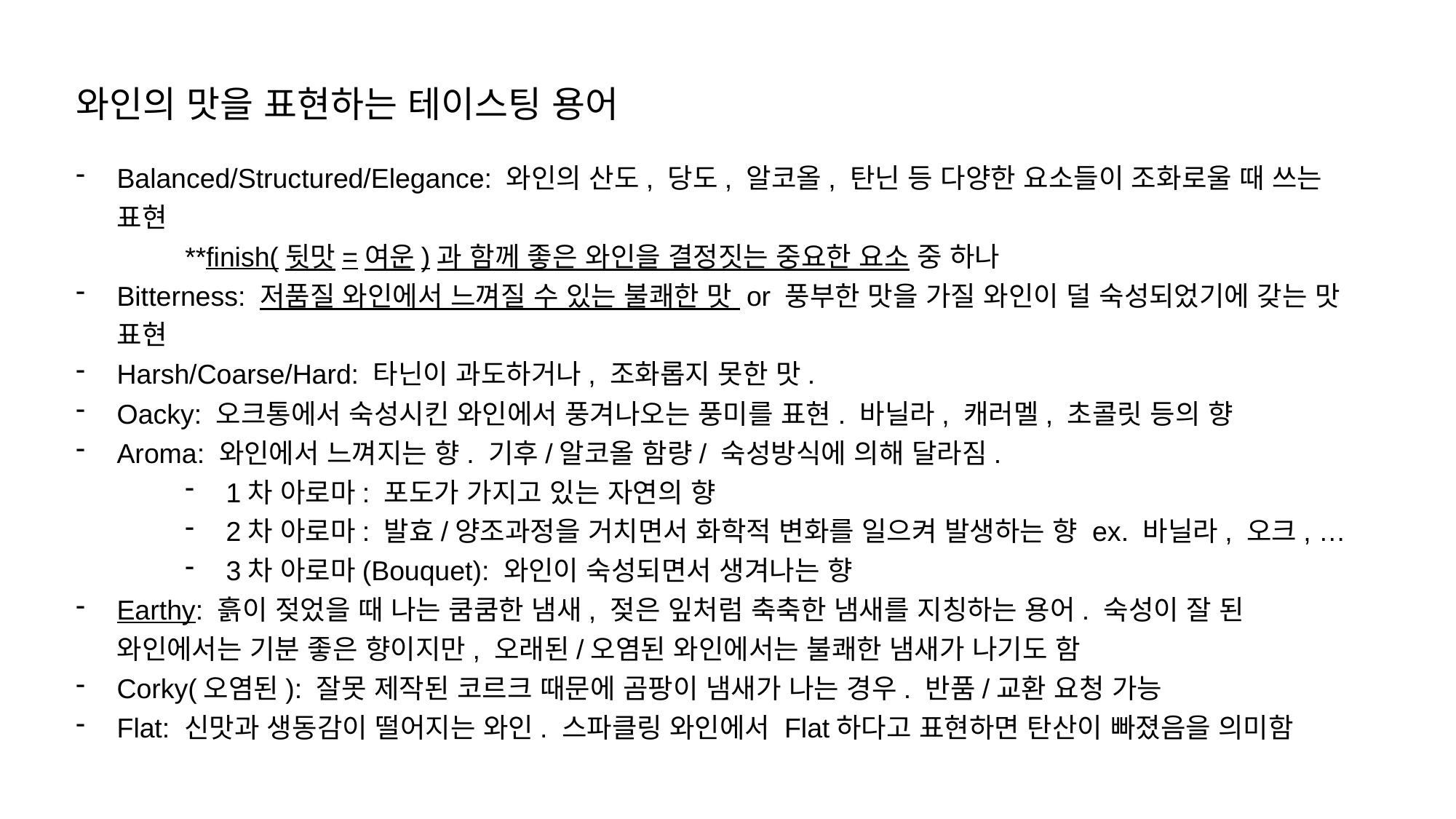

와인의 맛을 표현하는 테이스팅 용어
Balanced/Structured/Elegance: 와인의 산도, 당도, 알코올, 탄닌 등 다양한 요소들이 조화로울 때 쓰는 표현
	**finish(뒷맛=여운)과 함께 좋은 와인을 결정짓는 중요한 요소 중 하나
Bitterness: 저품질 와인에서 느껴질 수 있는 불쾌한 맛 or 풍부한 맛을 가질 와인이 덜 숙성되었기에 갖는 맛 표현
Harsh/Coarse/Hard: 타닌이 과도하거나, 조화롭지 못한 맛.
Oacky: 오크통에서 숙성시킨 와인에서 풍겨나오는 풍미를 표현. 바닐라, 캐러멜, 초콜릿 등의 향
Aroma: 와인에서 느껴지는 향. 기후/알코올 함량/ 숙성방식에 의해 달라짐.
1차 아로마: 포도가 가지고 있는 자연의 향
2차 아로마: 발효/양조과정을 거치면서 화학적 변화를 일으켜 발생하는 향 ex. 바닐라, 오크, …
3차 아로마(Bouquet): 와인이 숙성되면서 생겨나는 향
Earthy: 흙이 젖었을 때 나는 쿰쿰한 냄새, 젖은 잎처럼 축축한 냄새를 지칭하는 용어. 숙성이 잘 된 와인에서는 기분 좋은 향이지만, 오래된/오염된 와인에서는 불쾌한 냄새가 나기도 함
Corky(오염된): 잘못 제작된 코르크 때문에 곰팡이 냄새가 나는 경우. 반품/교환 요청 가능
Flat: 신맛과 생동감이 떨어지는 와인. 스파클링 와인에서 Flat하다고 표현하면 탄산이 빠졌음을 의미함